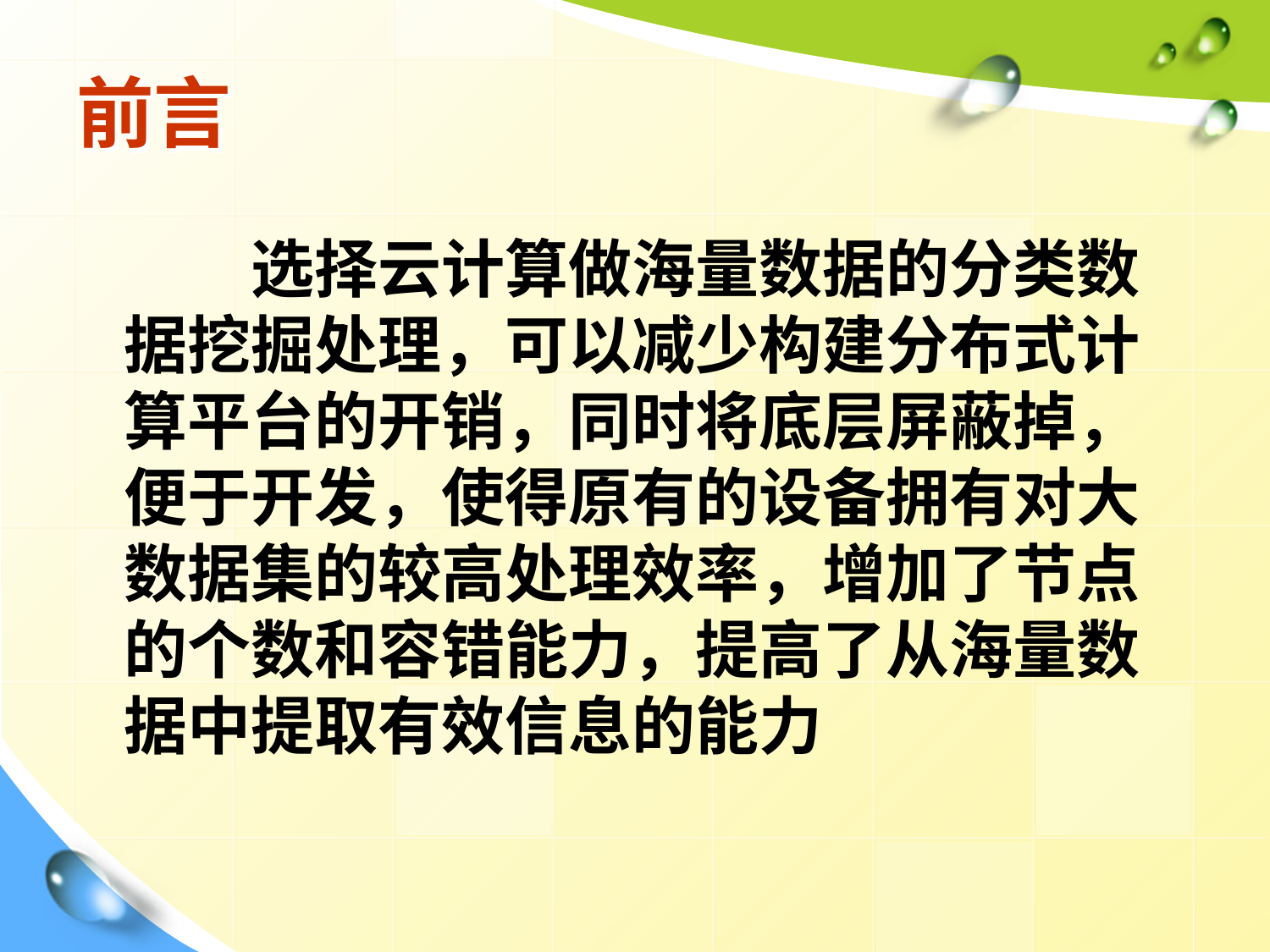

# 前言
		选择云计算做海量数据的分类数据挖掘处理，可以减少构建分布式计算平台的开销，同时将底层屏蔽掉，便于开发，使得原有的设备拥有对大数据集的较高处理效率，增加了节点的个数和容错能力，提高了从海量数据中提取有效信息的能力